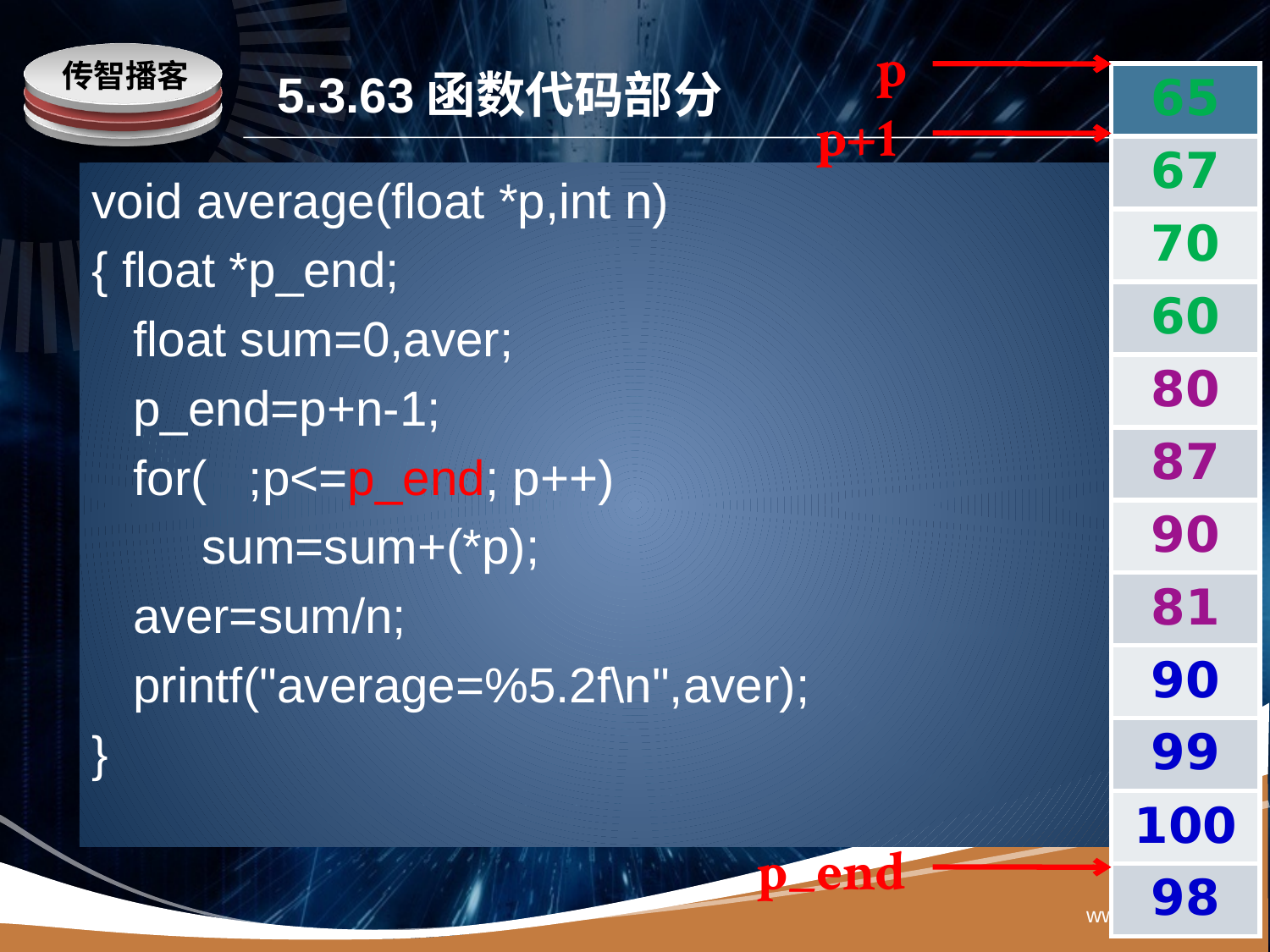

p
# 5.3.63函数代码部分
| 65 |
| --- |
| 67 |
| 70 |
| 60 |
| 80 |
| 87 |
| 90 |
| 81 |
| 90 |
| 99 |
| 100 |
| 98 |
p+1
void average(float *p,int n)
{ float *p_end;
   float sum=0,aver;
   p_end=p+n-1;
   for(   ;p<=p_end; p++)
        sum=sum+(*p);
   aver=sum/n;
   printf("average=%5.2f\n",aver);
}
p_end
www.itcast.cn